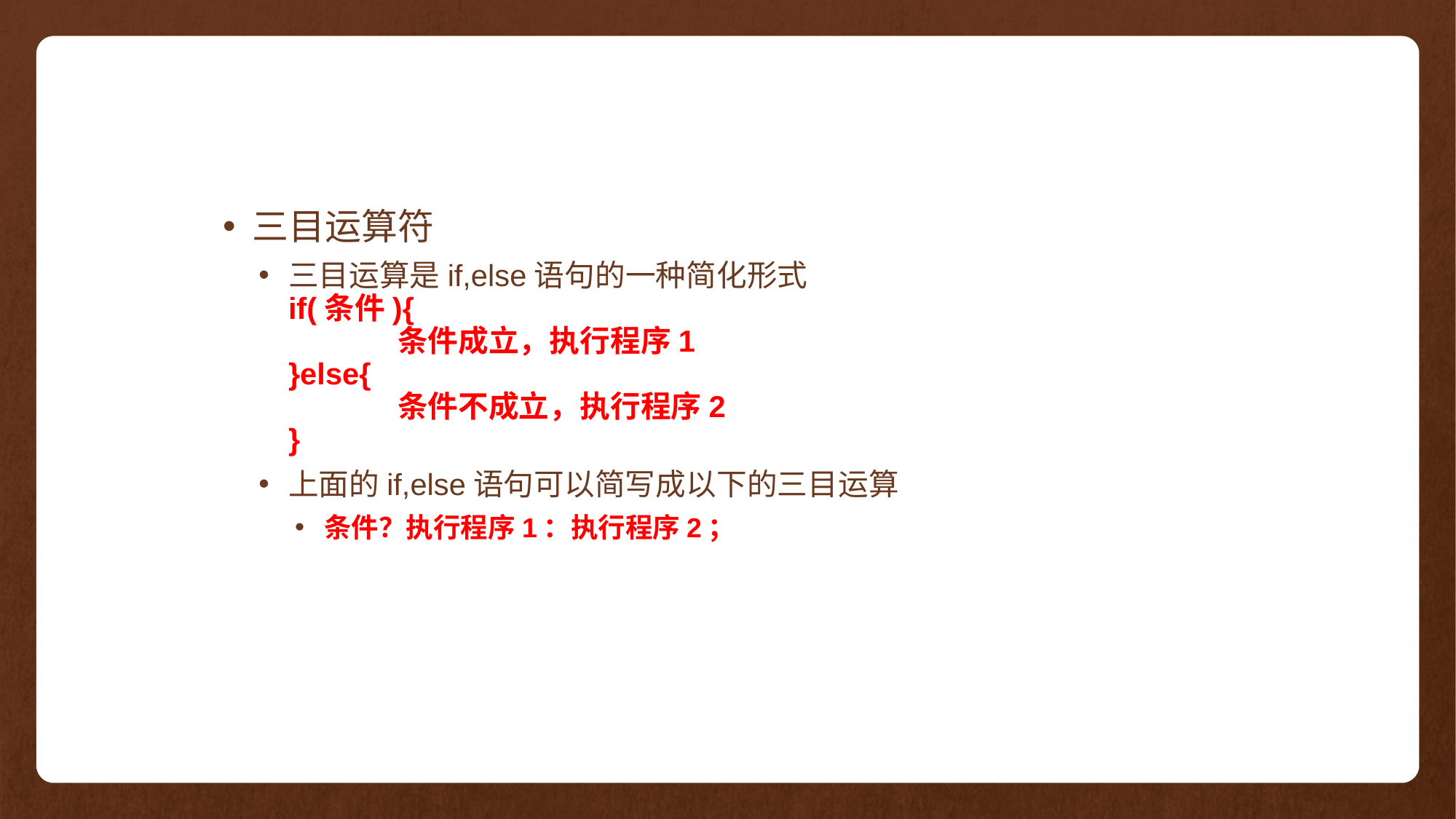

三目运算符
三目运算是if,else语句的一种简化形式
if(条件){
	条件成立，执行程序1
}else{
	条件不成立，执行程序2
}
上面的if,else语句可以简写成以下的三目运算
条件？执行程序1：执行程序2；